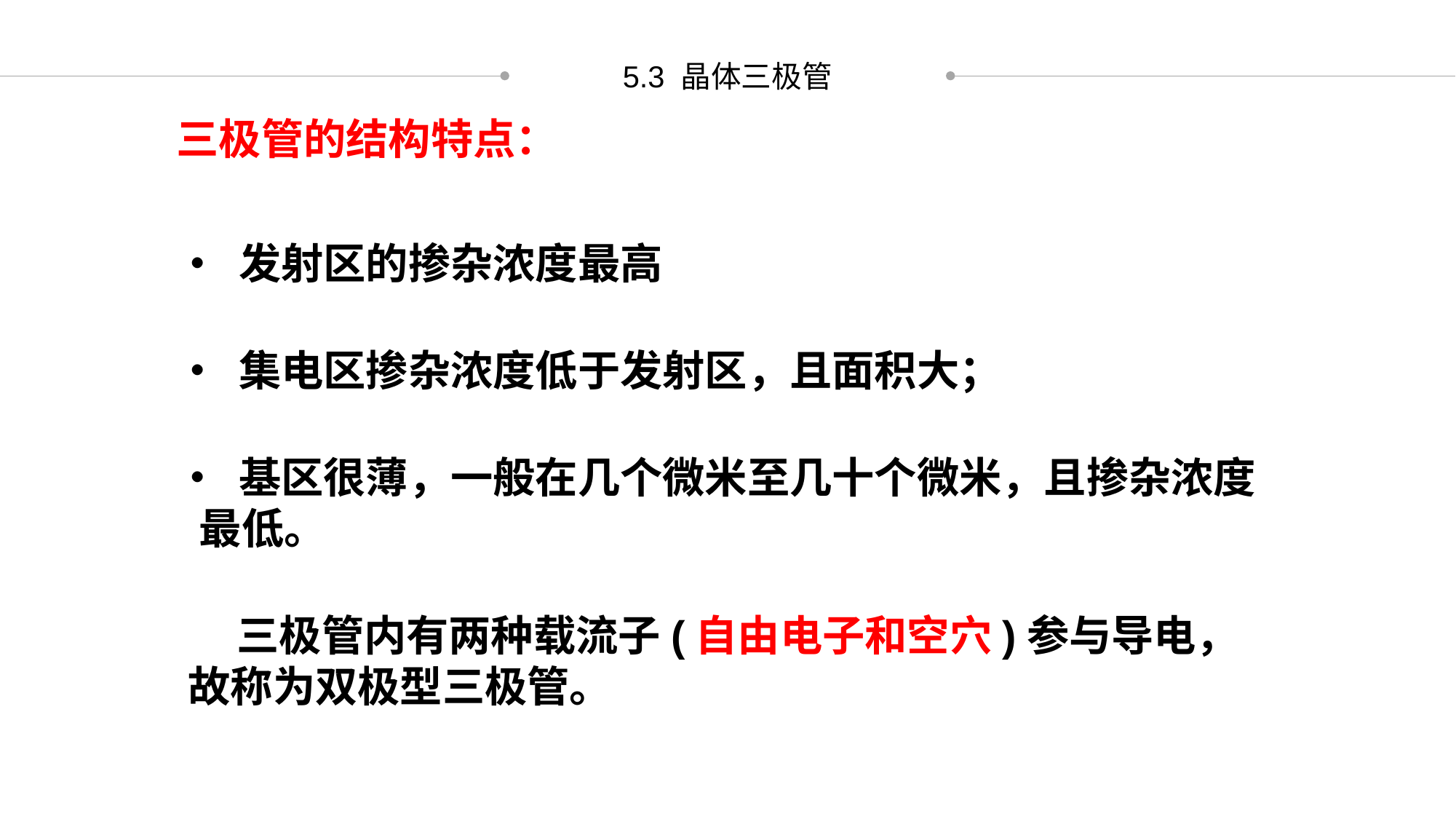

5.3 晶体三极管
三极管的结构特点：
• 发射区的掺杂浓度最高
• 集电区掺杂浓度低于发射区，且面积大；
• 基区很薄，一般在几个微米至几十个微米，且掺杂浓度最低。
    三极管内有两种载流子(自由电子和空穴)参与导电，故称为双极型三极管。